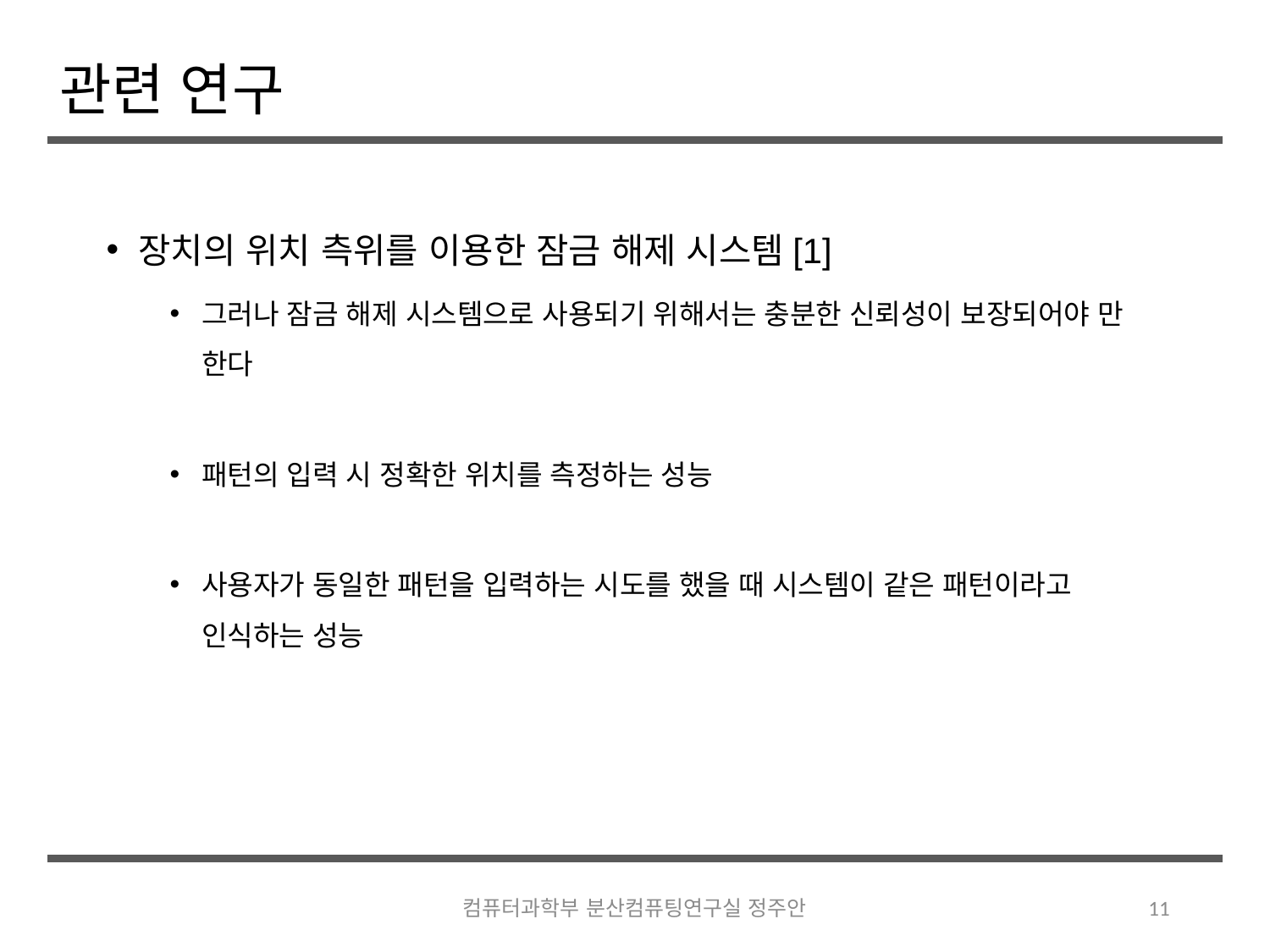

# 관련 연구
장치의 위치 측위를 이용한 잠금 해제 시스템[1]
그러나 잠금 해제 시스템으로 사용되기 위해서는 충분한 신뢰성이 보장되어야 만 한다
패턴의 입력 시 정확한 위치를 측정하는 성능
사용자가 동일한 패턴을 입력하는 시도를 했을 때 시스템이 같은 패턴이라고
인식하는 성능
컴퓨터과학부 분산컴퓨팅연구실 정주안
11